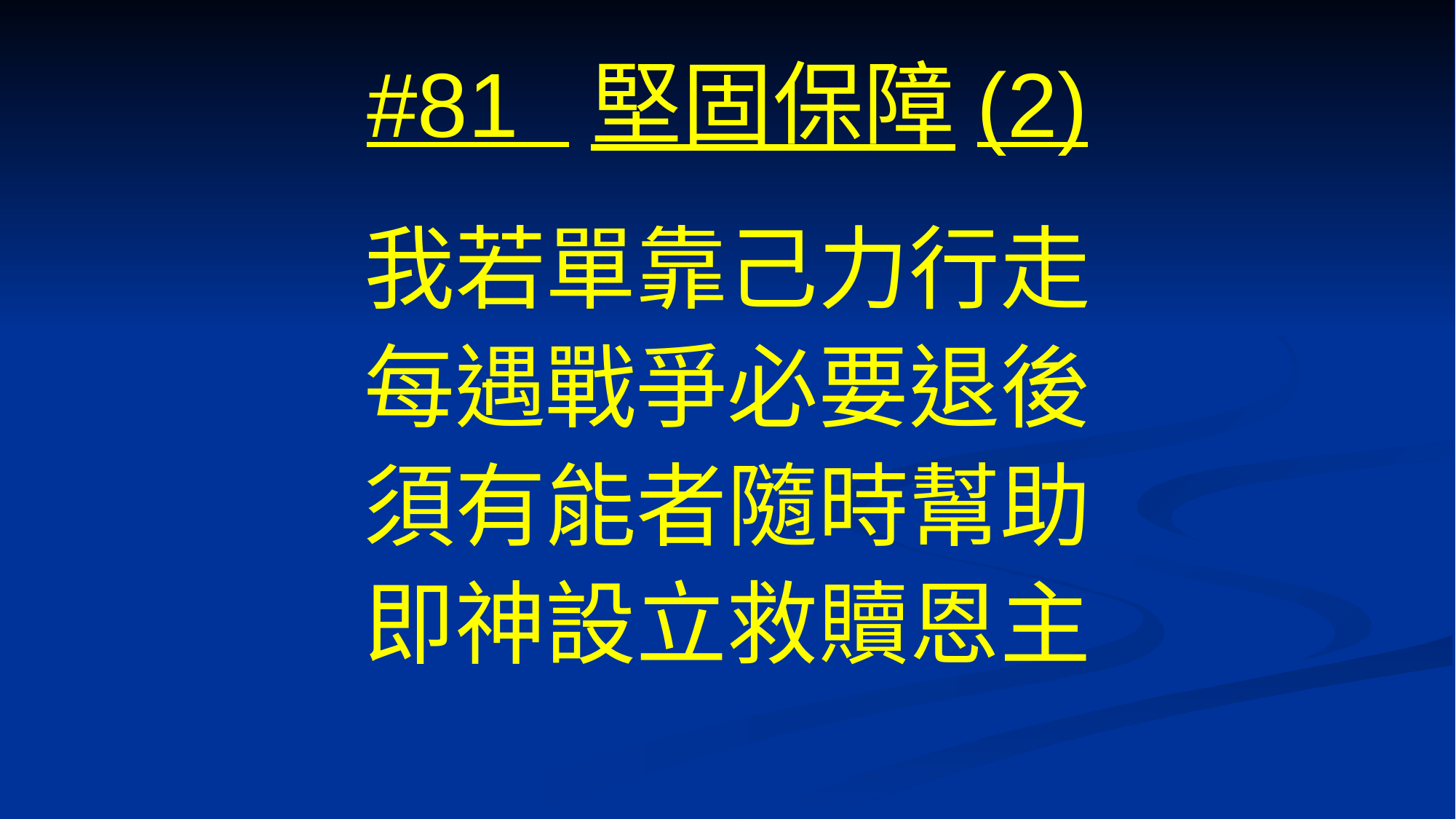

# #81  堅固保障(2)
我若單靠己力行走
每遇戰爭必要退後
須有能者隨時幫助
即神設立救贖恩主